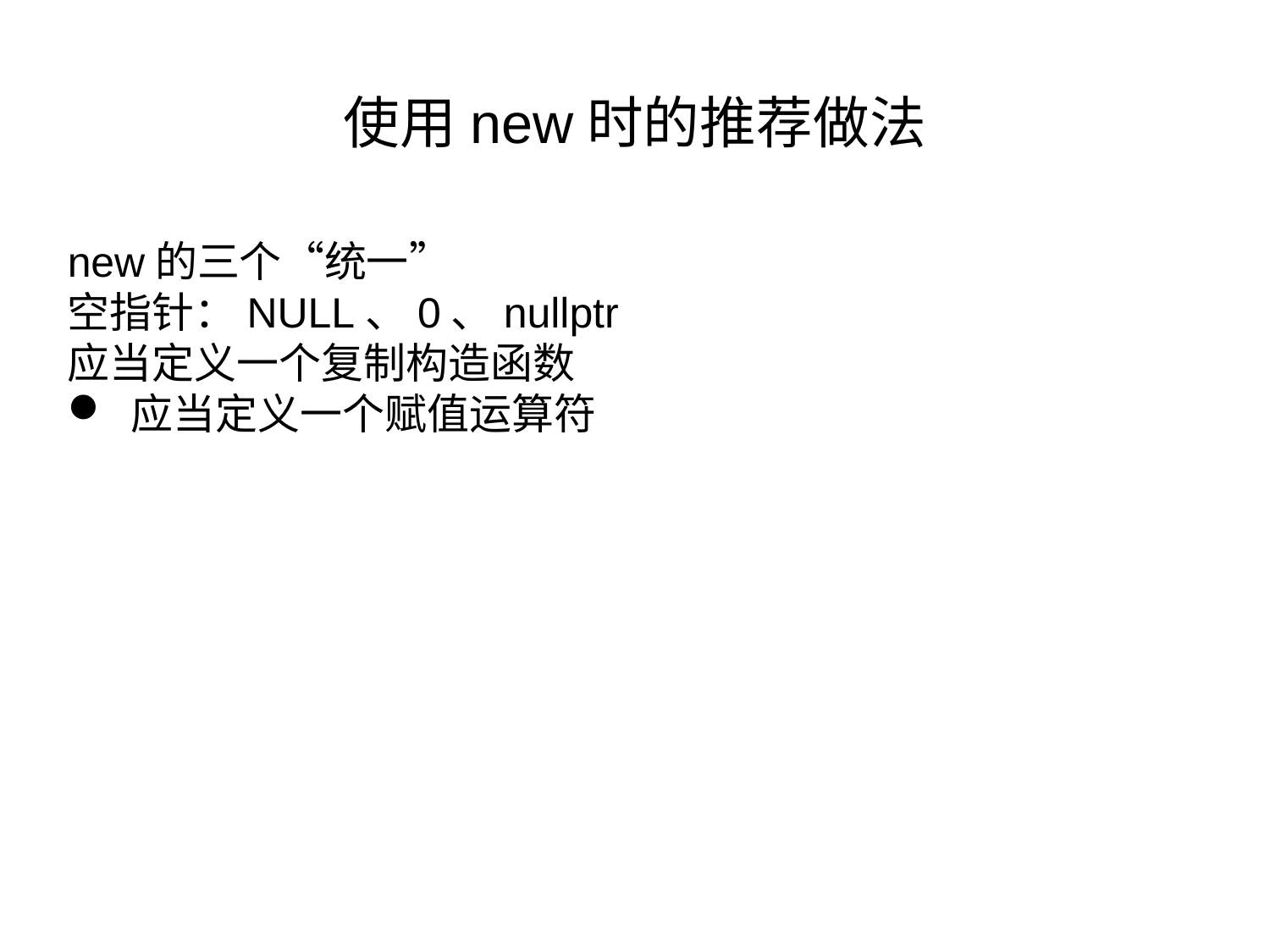

使用new时的推荐做法
new的三个“统一”
空指针：NULL、0、nullptr
应当定义一个复制构造函数
应当定义一个赋值运算符